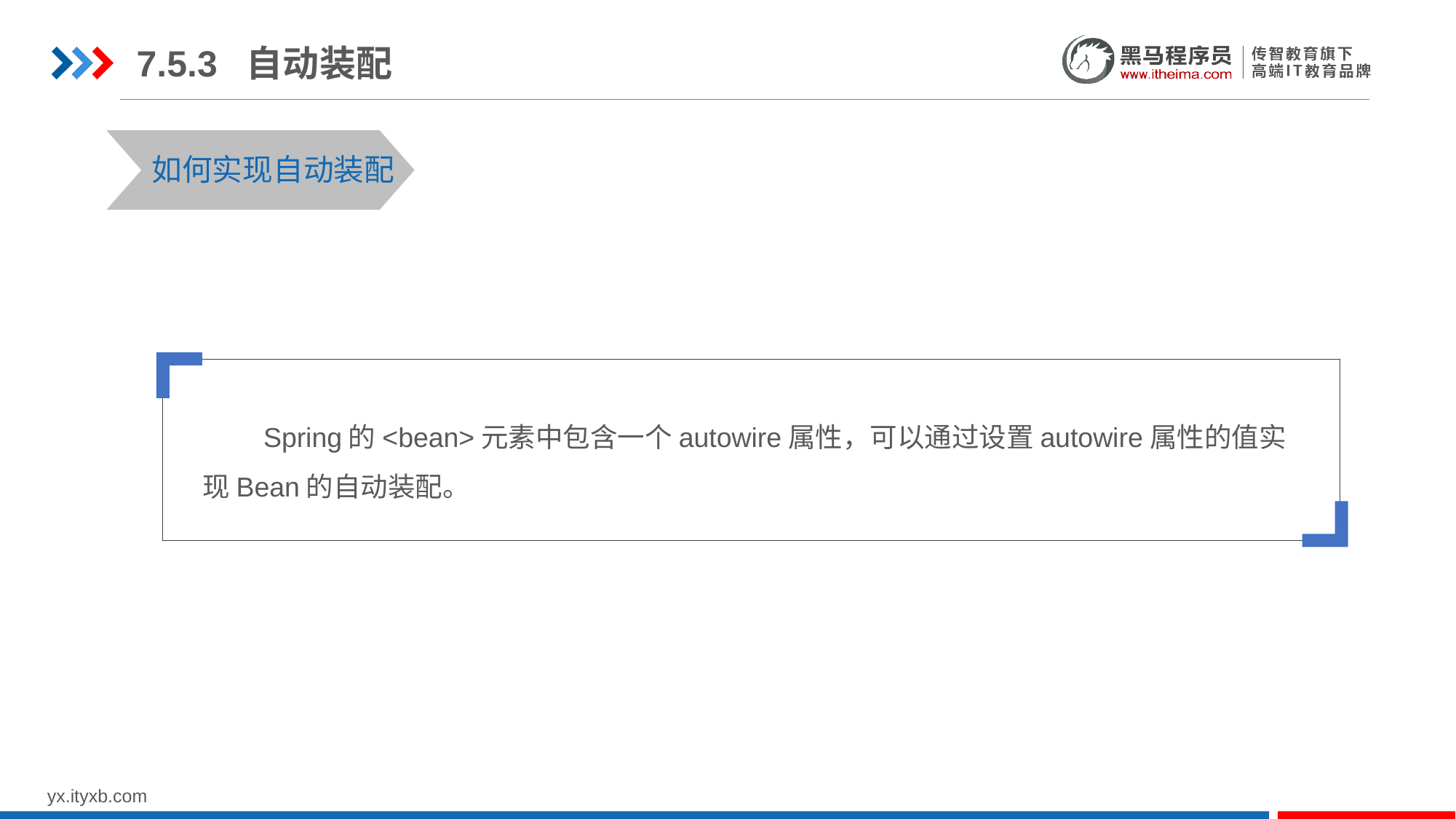

7.5.3  自动装配

如何实现自动装配

        Spring的<bean>元素中包含一个autowire属性，可以通过设置autowire属性的值实现Bean的自动装配。